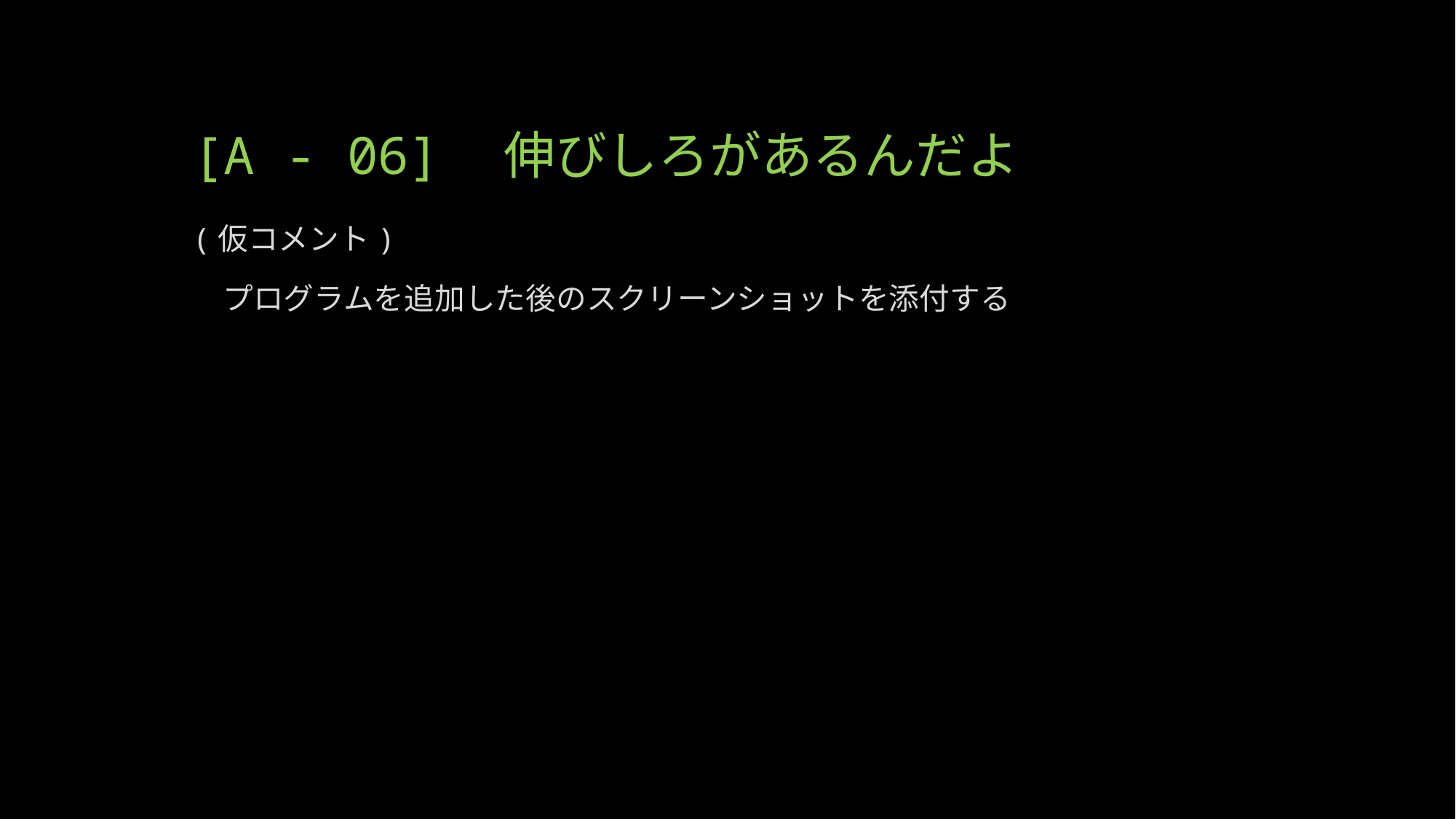

# [A - 06]　伸びしろがあるんだよ
(仮コメント)
　プログラムを追加した後のスクリーンショットを添付する